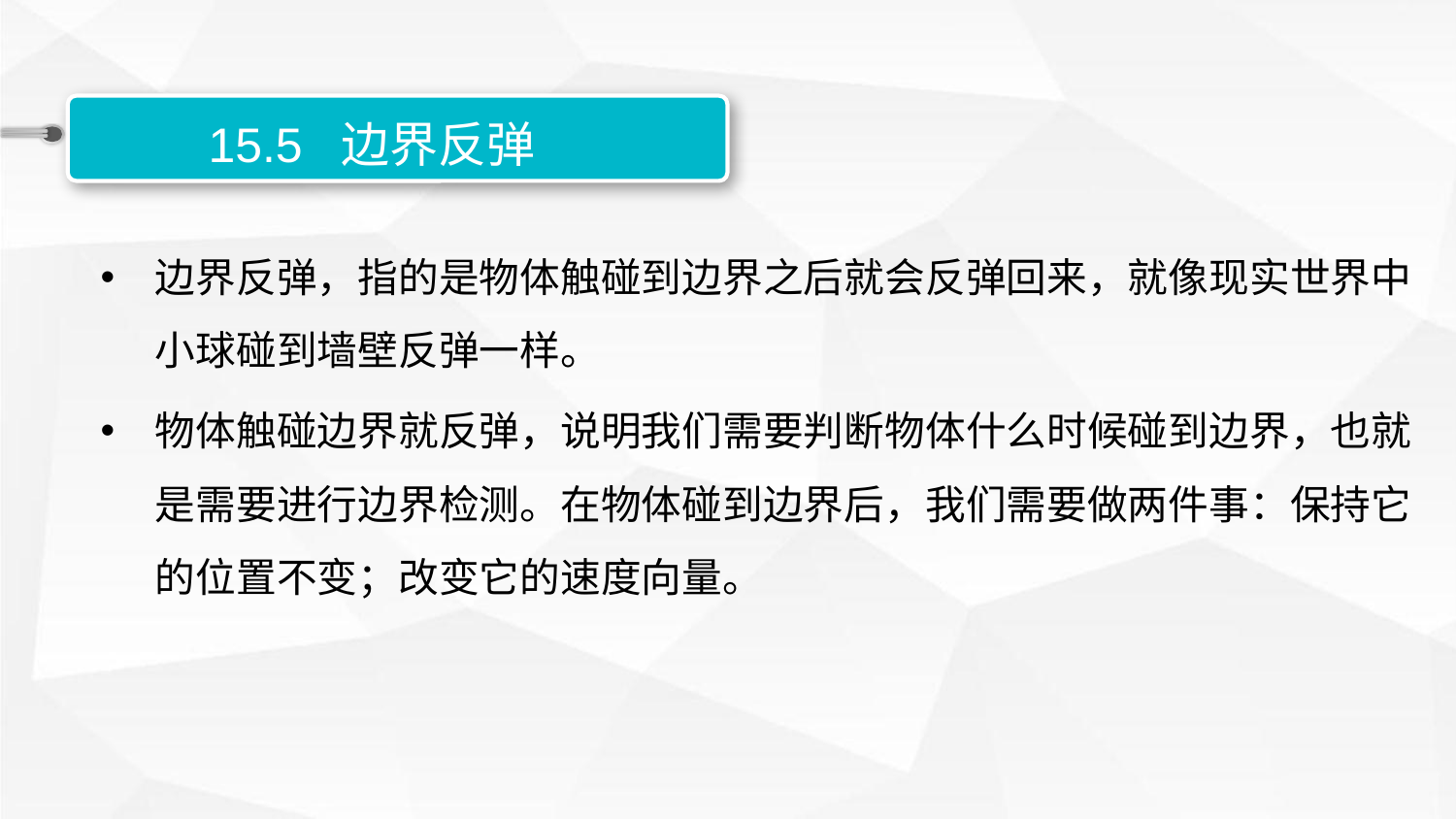

15.5  边界反弹

边界反弹，指的是物体触碰到边界之后就会反弹回来，就像现实世界中小球碰到墙壁反弹一样。
物体触碰边界就反弹，说明我们需要判断物体什么时候碰到边界，也就是需要进行边界检测。在物体碰到边界后，我们需要做两件事：保持它的位置不变；改变它的速度向量。